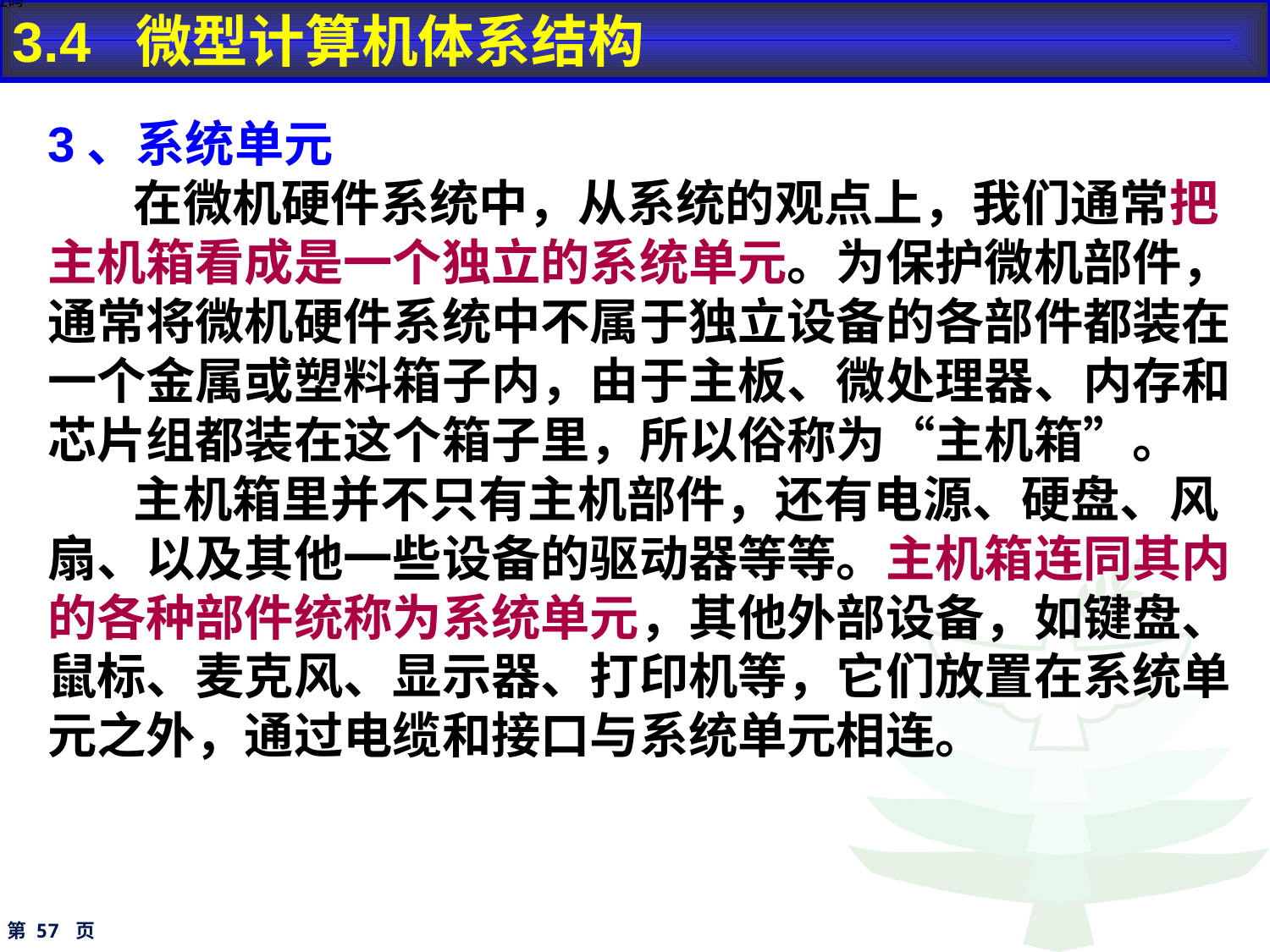

3.4  微型计算机体系结构

地址码
3、系统单元
在微机硬件系统中，从系统的观点上，我们通常把主机箱看成是一个独立的系统单元。为保护微机部件，通常将微机硬件系统中不属于独立设备的各部件都装在一个金属或塑料箱子内，由于主板、微处理器、内存和芯片组都装在这个箱子里，所以俗称为“主机箱”。
主机箱里并不只有主机部件，还有电源、硬盘、风扇、以及其他一些设备的驱动器等等。主机箱连同其内的各种部件统称为系统单元，其他外部设备，如键盘、鼠标、麦克风、显示器、打印机等，它们放置在系统单元之外，通过电缆和接口与系统单元相连。